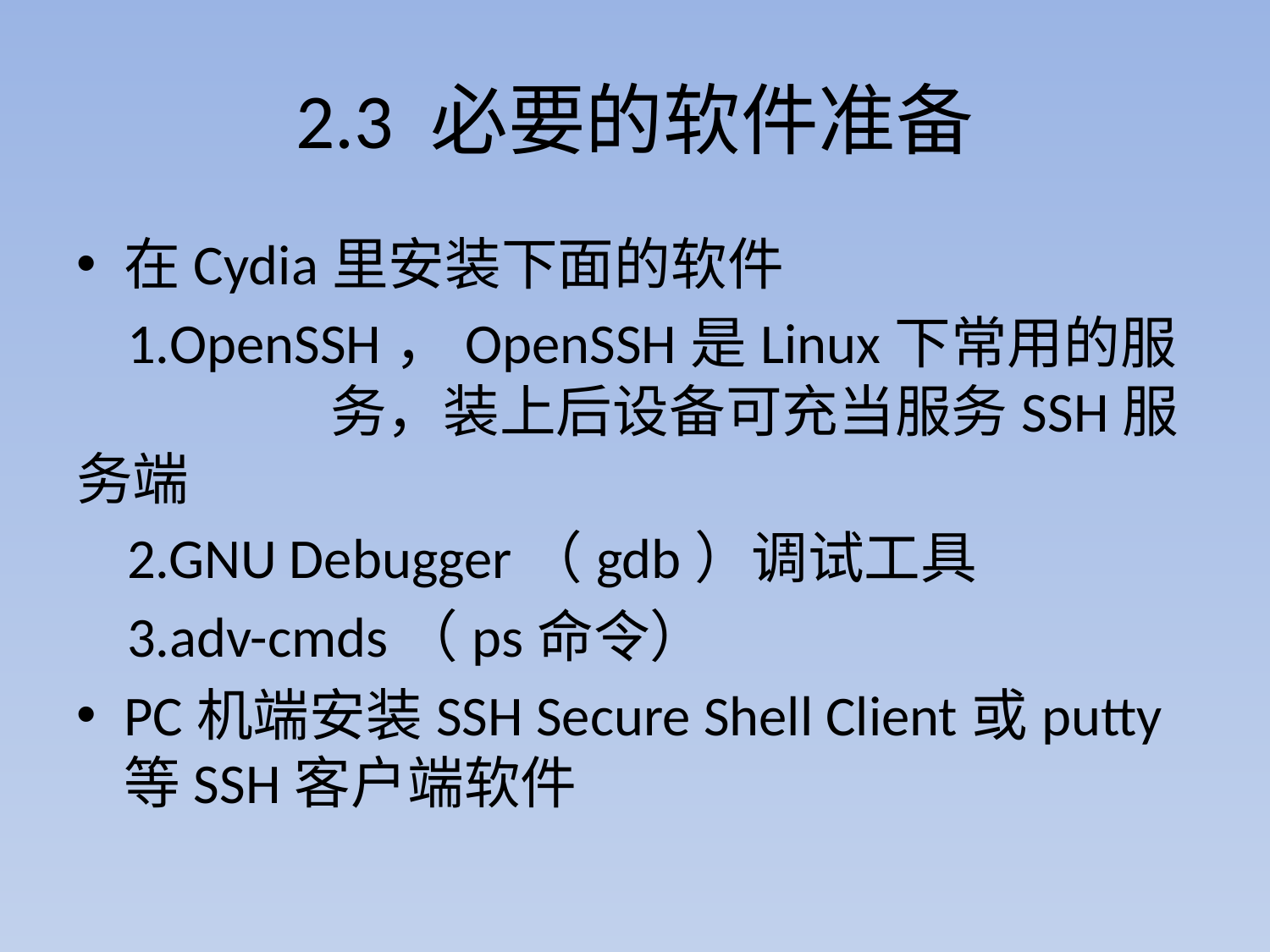

# 2.3 必要的软件准备
在Cydia里安装下面的软件
    1.OpenSSH，OpenSSH是Linux下常用的服            	务，装上后设备可充当服务SSH服务端
    2.GNU Debugger（gdb）调试工具
    3.adv-cmds（ps命令）
PC机端安装SSH Secure Shell Client或putty等SSH客户端软件